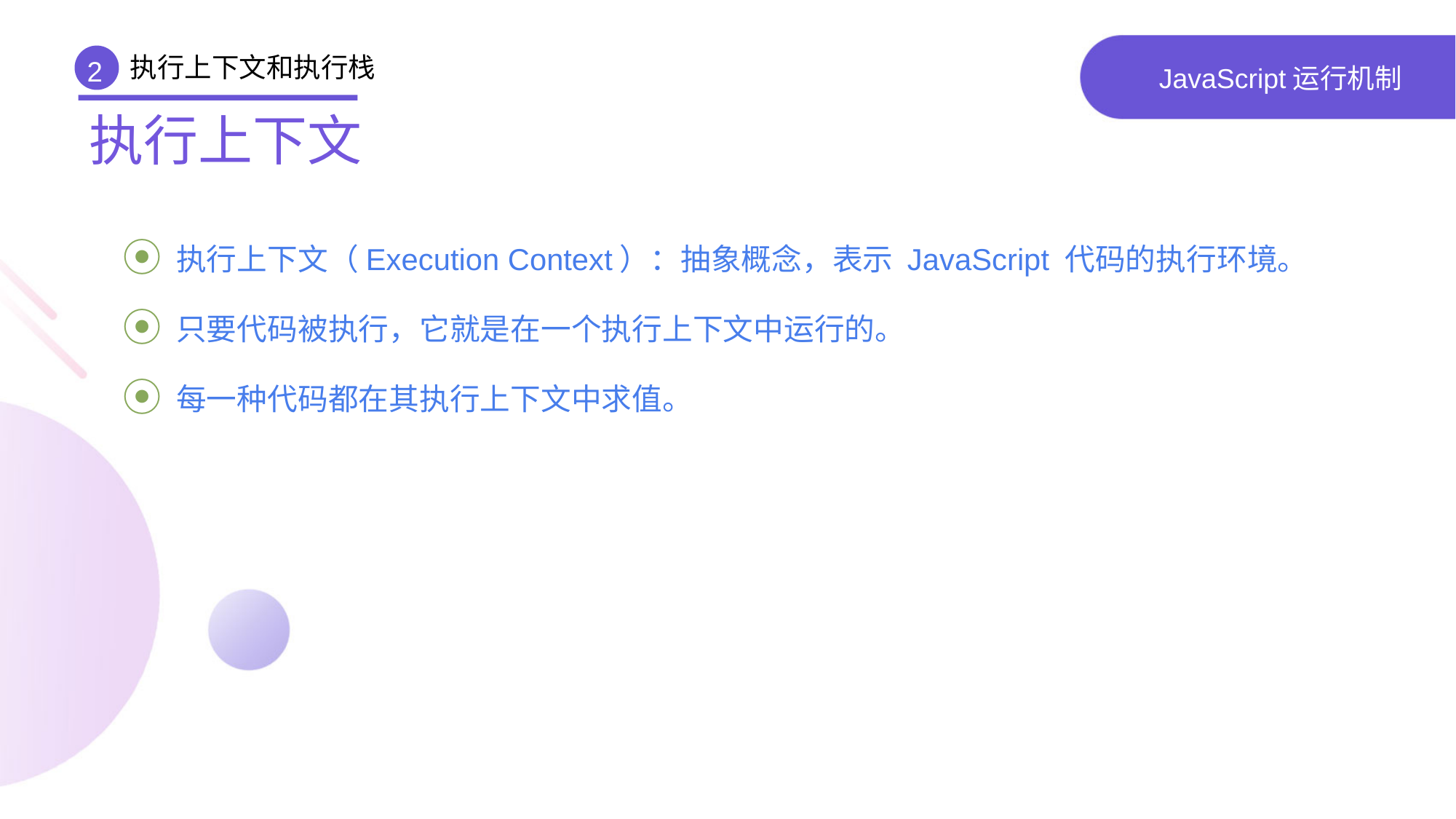

执行上下文和执行栈
2
# JavaScript运行机制
执行上下文
 执行上下文（Execution Context）：抽象概念，表示 JavaScript 代码的执行环境。
 只要代码被执行，它就是在一个执行上下文中运行的。
 每一种代码都在其执行上下文中求值。